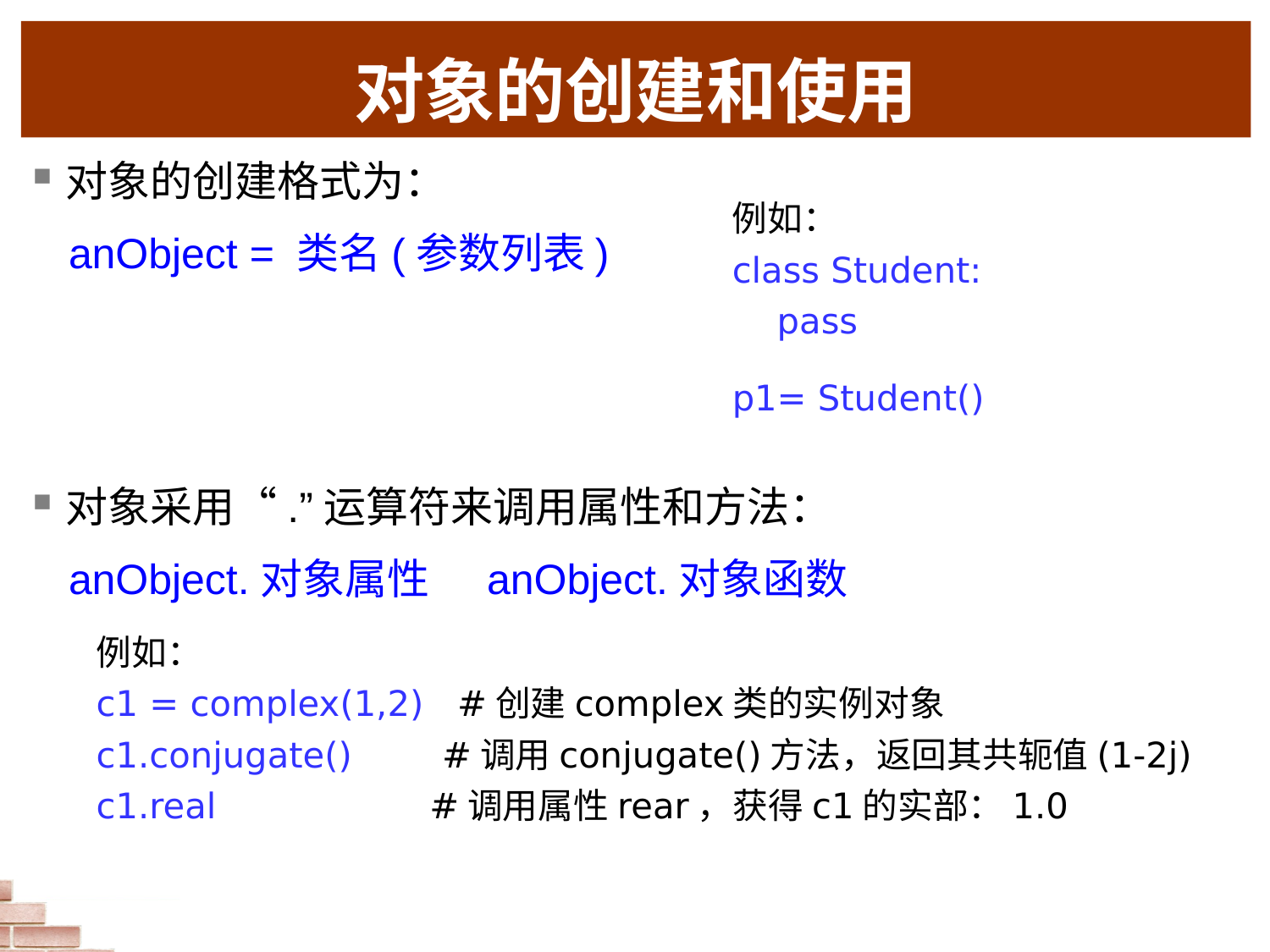

# 对象的创建和使用
对象的创建格式为：
   anObject = 类名(参数列表)

对象采用“.”运算符来调用属性和方法：
   anObject.对象属性     anObject.对象函数
例如：
class Student:
    pass

p1= Student()
例如：
c1 = complex(1,2)   #创建complex类的实例对象
c1.conjugate()        #调用conjugate()方法，返回其共轭值(1-2j)
c1.real                   #调用属性rear，获得c1的实部：1.0